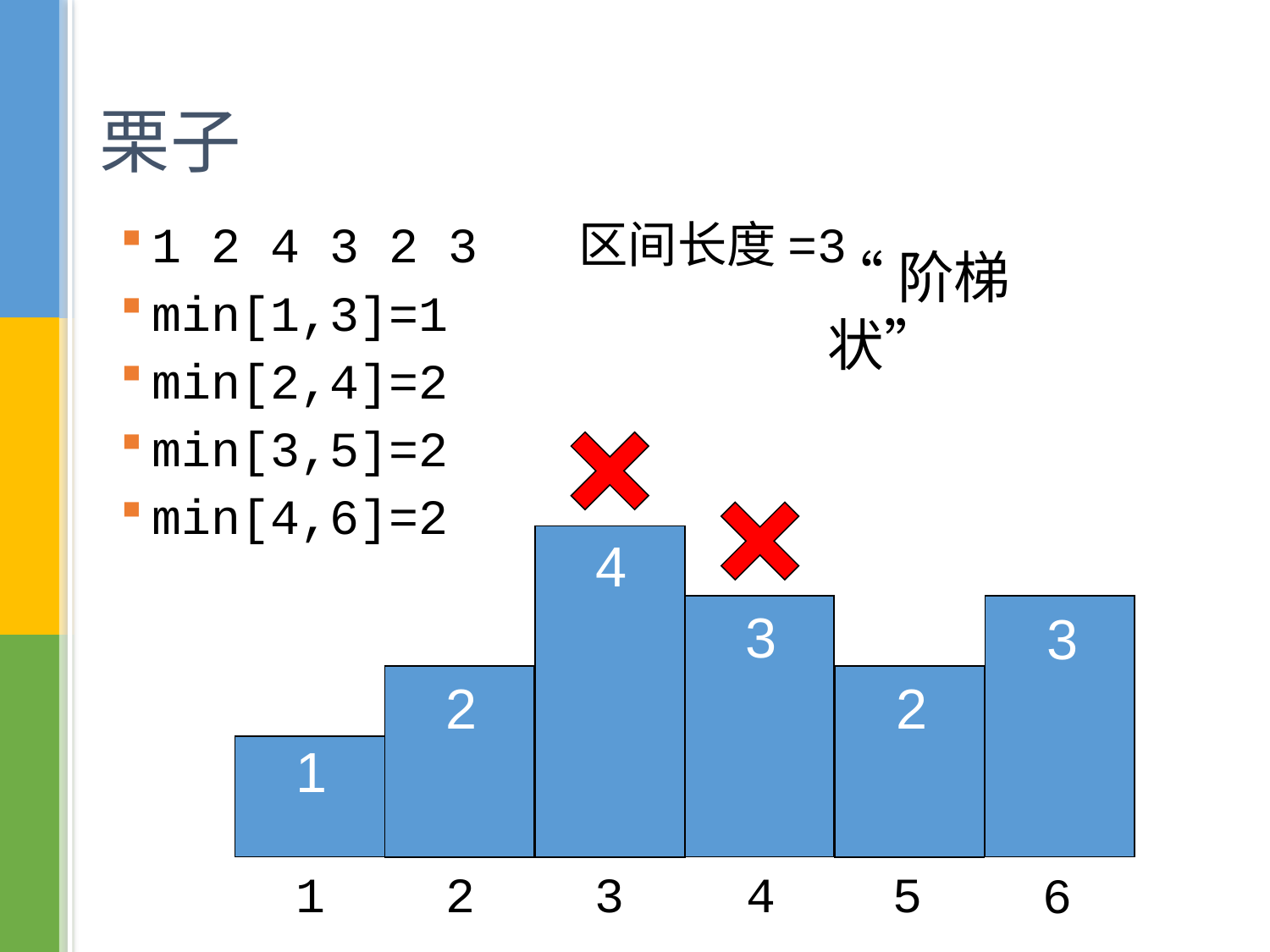

栗子
1 2 4 3 2 3   区间长度=3
min[1,3]=1
min[2,4]=2
min[3,5]=2
min[4,6]=2
“阶梯状”

4

3

3
2

2
1

3
2
4
5
1
6